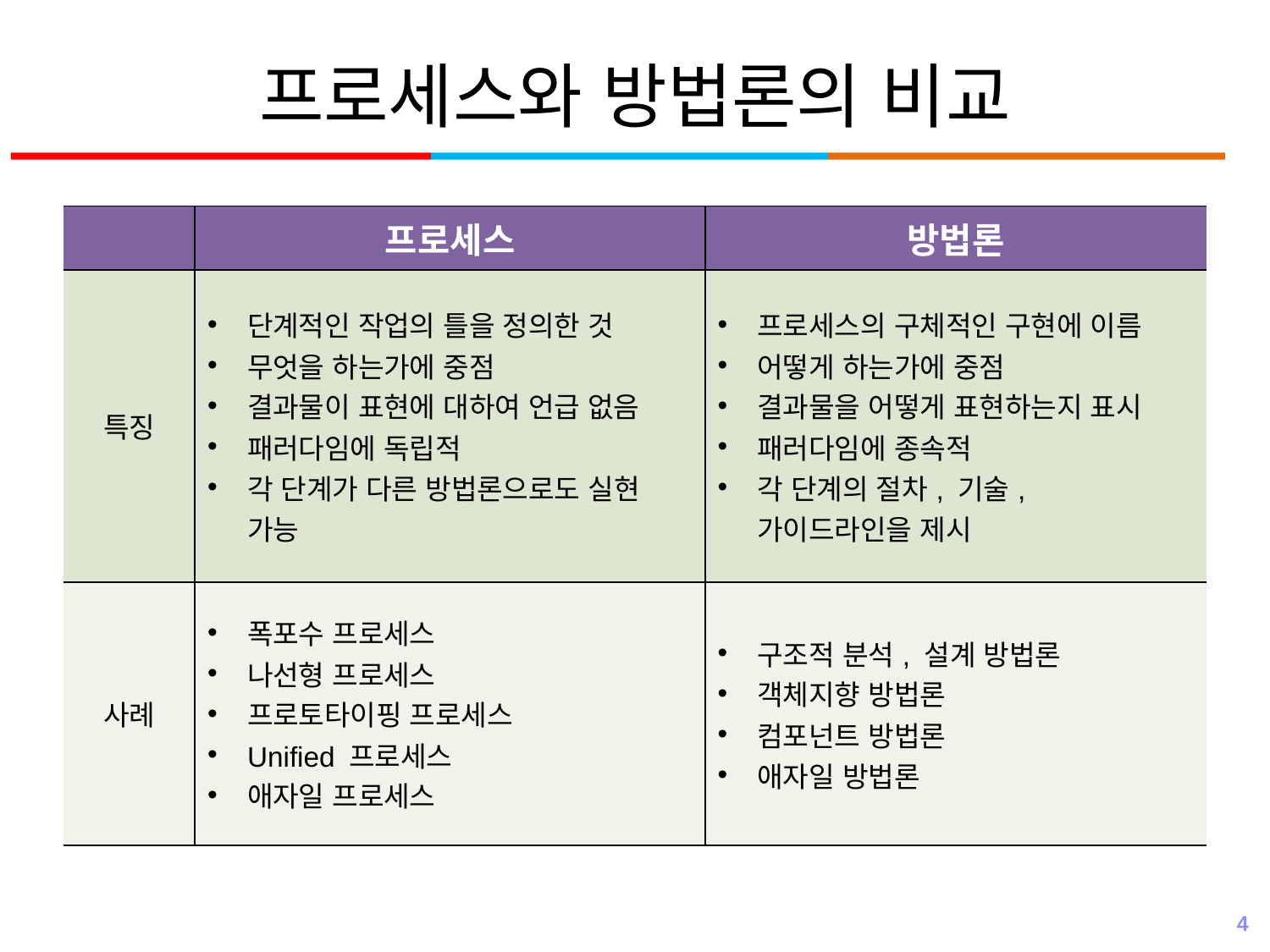

# 프로세스와 방법론의 비교
|  | 프로세스 | 방법론 |
| --- | --- | --- |
| 특징 | 단계적인 작업의 틀을 정의한 것 무엇을 하는가에 중점 결과물이 표현에 대하여 언급 없음 패러다임에 독립적 각 단계가 다른 방법론으로도 실현 가능 | 프로세스의 구체적인 구현에 이름 어떻게 하는가에 중점 결과물을 어떻게 표현하는지 표시 패러다임에 종속적 각 단계의 절차, 기술, 가이드라인을 제시 |
| 사례 | 폭포수 프로세스 나선형 프로세스 프로토타이핑 프로세스 Unified 프로세스 애자일 프로세스 | 구조적 분석, 설계 방법론 객체지향 방법론 컴포넌트 방법론 애자일 방법론 |
4